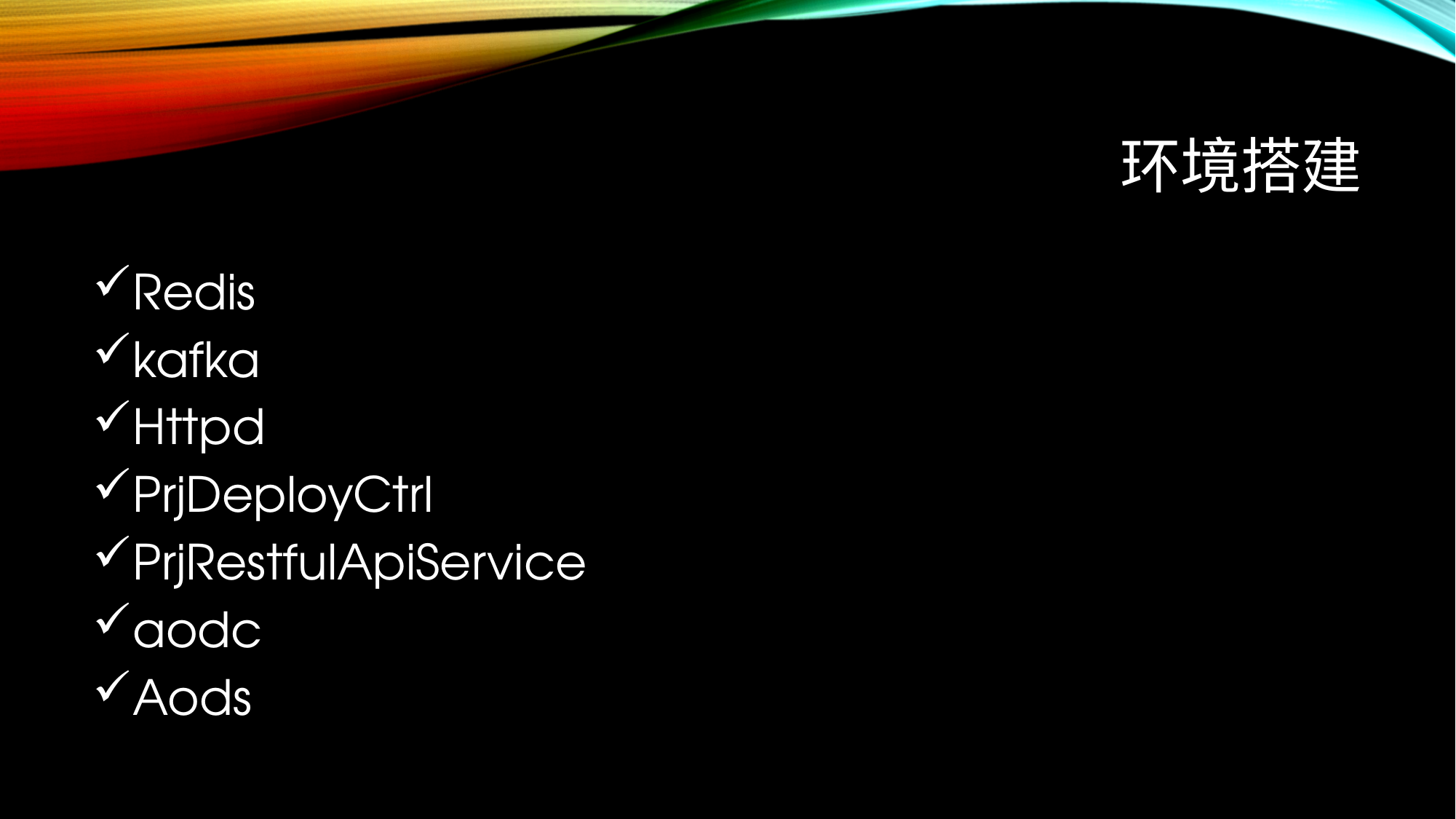

# 环境搭建
Redis
kafka
Httpd
PrjDeployCtrl
PrjRestfulApiService
aodc
Aods